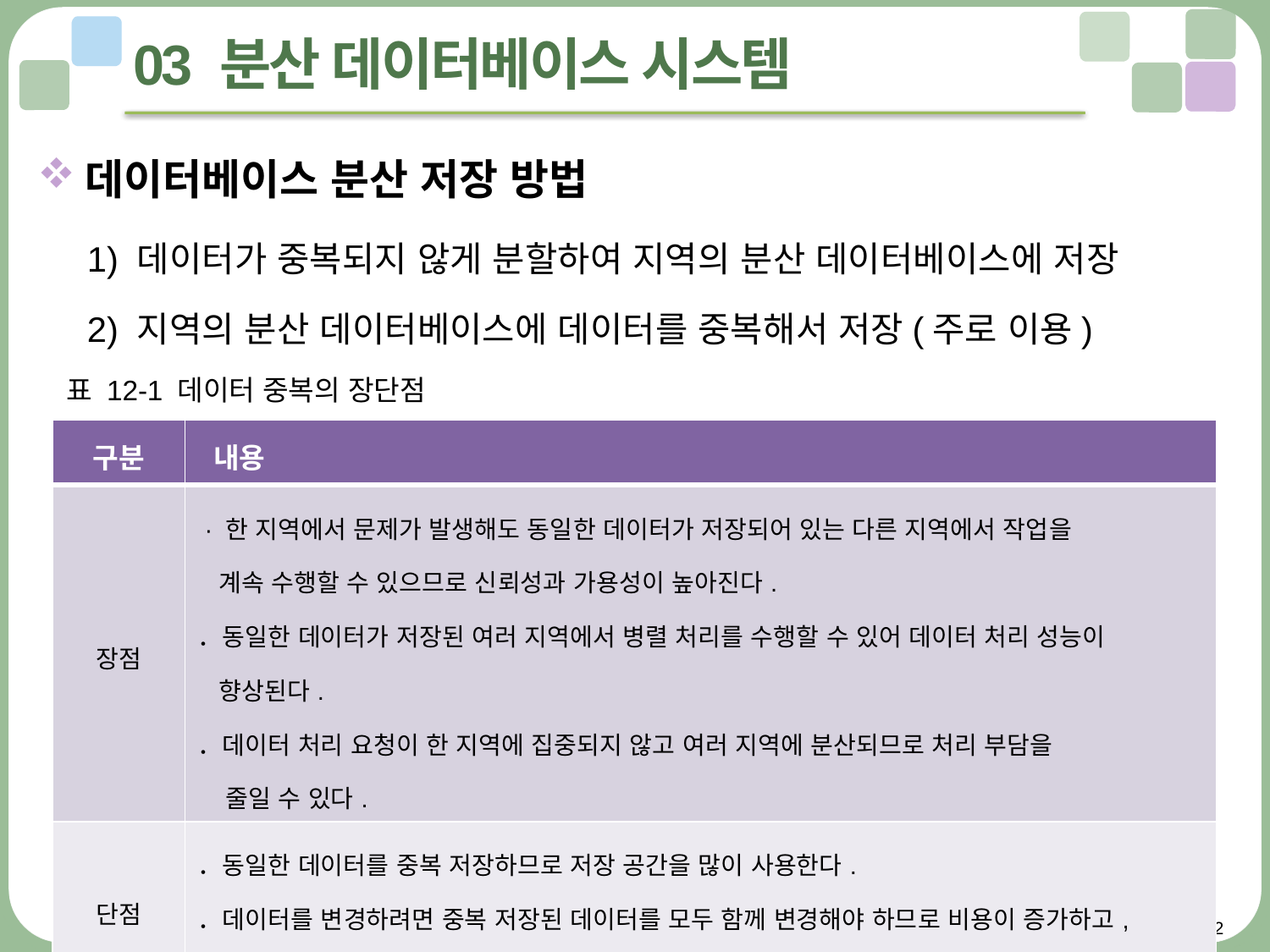

# 03 분산 데이터베이스 시스템
데이터베이스 분산 저장 방법
1) 데이터가 중복되지 않게 분할하여 지역의 분산 데이터베이스에 저장
2) 지역의 분산 데이터베이스에 데이터를 중복해서 저장(주로 이용)
표 12-1 데이터 중복의 장단점
| 구분 | 내용 |
| --- | --- |
| 장점 | · 한 지역에서 문제가 발생해도 동일한 데이터가 저장되어 있는 다른 지역에서 작업을 계속 수행할 수 있으므로 신뢰성과 가용성이 높아진다. ．동일한 데이터가 저장된 여러 지역에서 병렬 처리를 수행할 수 있어 데이터 처리 성능이 향상된다. ．데이터 처리 요청이 한 지역에 집중되지 않고 여러 지역에 분산되므로 처리 부담을 줄일 수 있다. |
| 단점 | ．동일한 데이터를 중복 저장하므로 저장 공간을 많이 사용한다. ．데이터를 변경하려면 중복 저장된 데이터를 모두 함께 변경해야 하므로 비용이 증가하고, 변경 도중에 문제가 생겨 데이터 불일치가 발생할 수도 있다. |